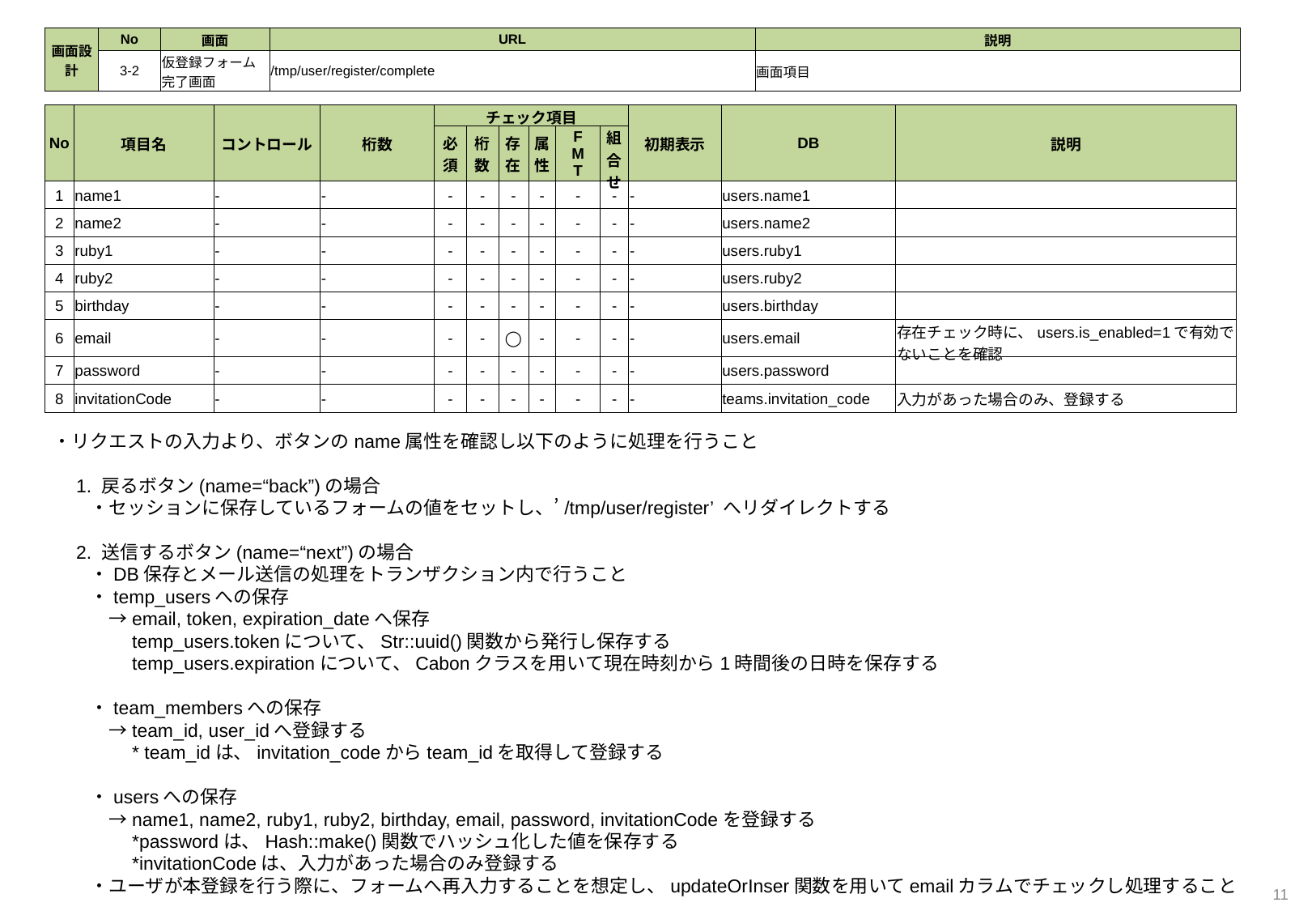

| 画面設計 | No | 画面 | URL | 説明 |
| --- | --- | --- | --- | --- |
|  | 3-2 | 仮登録フォーム完了画面 | /tmp/user/register/complete | 画面項目 |
| No | 項目名 | コントロール | 桁数 | チェック項目 |  |  |  |  |  | 初期表示 | DB | 説明 |
| --- | --- | --- | --- | --- | --- | --- | --- | --- | --- | --- | --- | --- |
|  |  |  |  | 必 須 | 桁数 | 存在 | 属性 | F M T | 組合せ |  |  |  |
| 1 | name1 | - | - | - | - | - | - | - | - | - | users.name1 |  |
| 2 | name2 | - | - | - | - | - | - | - | - | - | users.name2 |  |
| 3 | ruby1 | - | - | - | - | - | - | - | - | - | users.ruby1 |  |
| 4 | ruby2 | - | - | - | - | - | - | - | - | - | users.ruby2 |  |
| 5 | birthday | - | - | - | - | - | - | - | - | - | users.birthday |  |
| 6 | email | - | - | - | - | ◯ | - | - | - | - | users.email | 存在チェック時に、users.is\_enabled=1で有効でないことを確認 |
| 7 | password | - | - | - | - | - | - | - | - | - | users.password |  |
| 8 | invitationCode | - | - | - | - | - | - | - | - | - | teams.invitation\_code | 入力があった場合のみ、登録する |
・リクエストの入力より、ボタンのname属性を確認し以下のように処理を行うこと

　1. 戻るボタン(name=“back”)の場合
　　・セッションに保存しているフォームの値をセットし、’/tmp/user/register’ へリダイレクトする

　2. 送信するボタン(name=“next”)の場合
　　・DB保存とメール送信の処理をトランザクション内で行うこと
　　・temp_usersへの保存
　　　→email, token, expiration_dateへ保存
　　　　temp_users.tokenについて、Str::uuid()関数から発行し保存する
　　　　temp_users.expirationについて、Cabonクラスを用いて現在時刻から1時間後の日時を保存する

　　・team_membersへの保存
　　　→team_id, user_idへ登録する
　　　　* team_idは、invitation_codeからteam_idを取得して登録する

　　・usersへの保存
　　　→name1, name2, ruby1, ruby2, birthday, email, password, invitationCodeを登録する
　　　　*passwordは、Hash::make()関数でハッシュ化した値を保存する
　　　　*invitationCodeは、入力があった場合のみ登録する
　　・ユーザが本登録を行う際に、フォームへ再入力することを想定し、updateOrInser関数を用いてemailカラムでチェックし処理すること
11